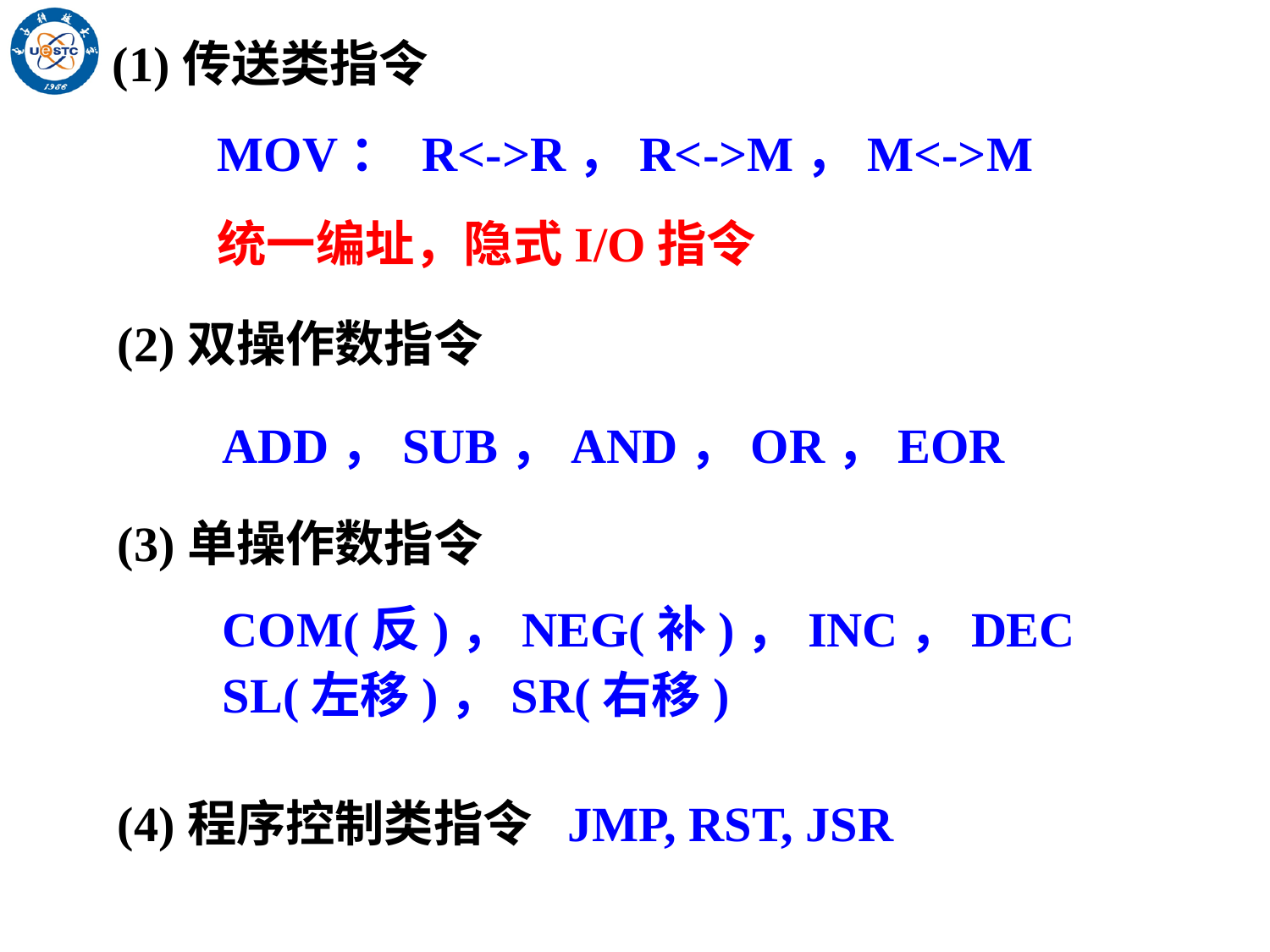

(1)传送类指令
MOV： R<->R，R<->M，M<->M
统一编址，隐式I/O指令
(2)双操作数指令
ADD，SUB，AND，OR，EOR
(3)单操作数指令
COM(反)，NEG(补)，INC，DEC
SL(左移)，SR(右移)
(4)程序控制类指令
JMP, RST, JSR